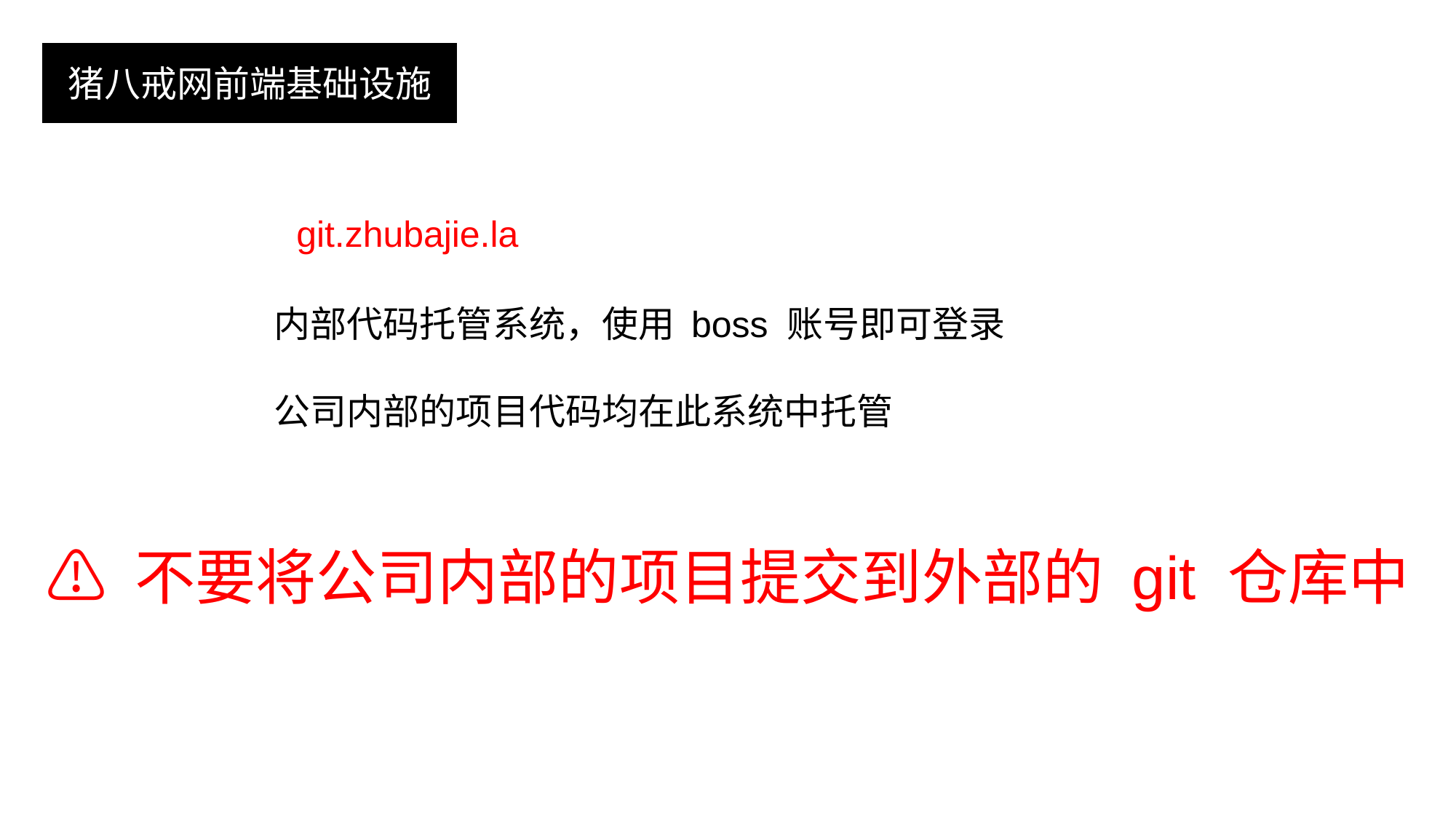

猪八戒网前端基础设施
git.zhubajie.la
内部代码托管系统，使用 boss 账号即可登录

公司内部的项目代码均在此系统中托管
⚠ ️不要将公司内部的项目提交到外部的 git 仓库中